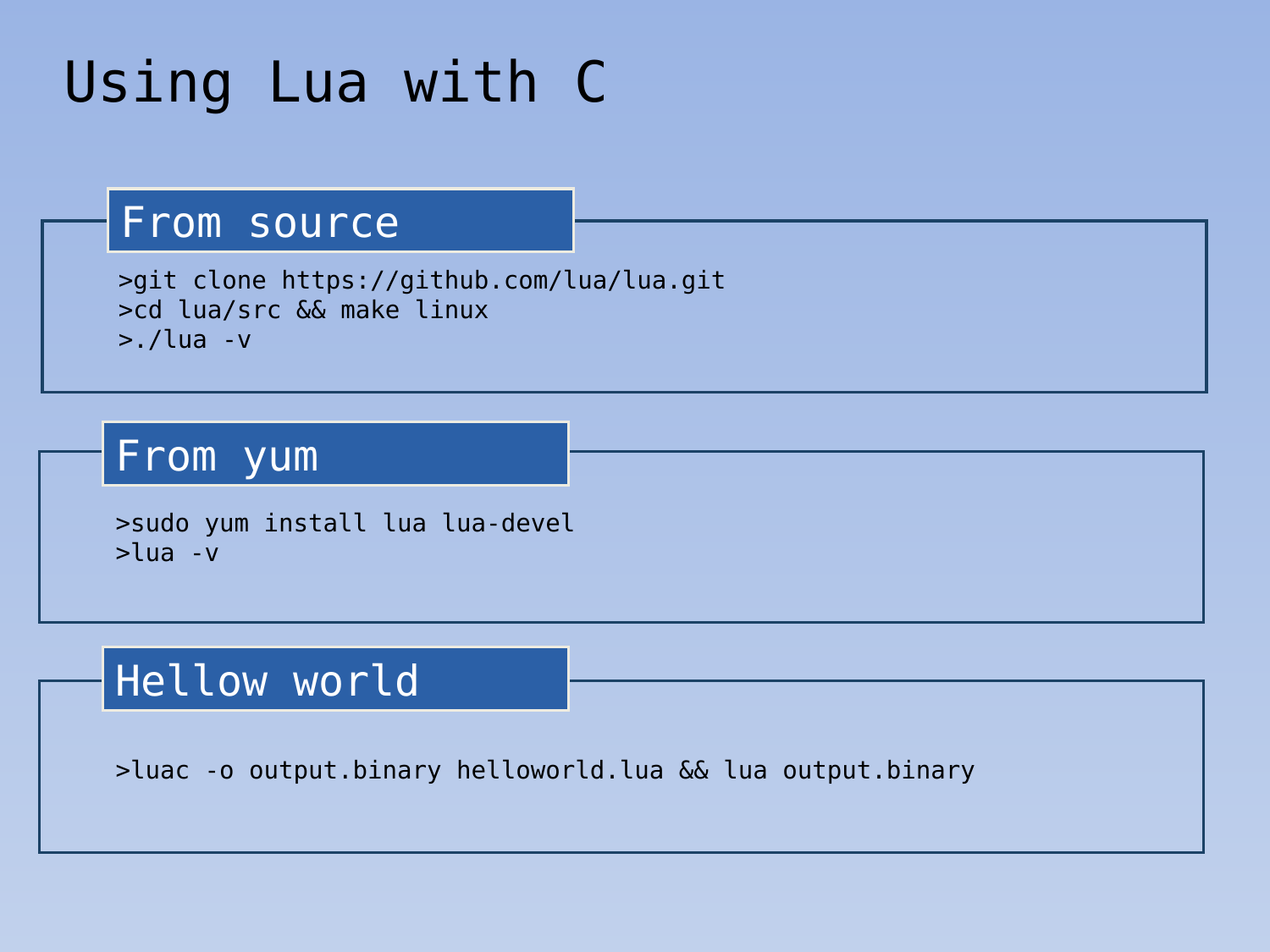

Using Lua with C
From source

>git clone https://github.com/lua/lua.git
>cd lua/src && make linux
>./lua -v
点击添加文本
点击添加文本
From yum

>sudo yum install lua lua-devel
>lua -v
点击添加文本
Hellow world

>luac -o output.binary helloworld.lua && lua output.binary
点击添加文本